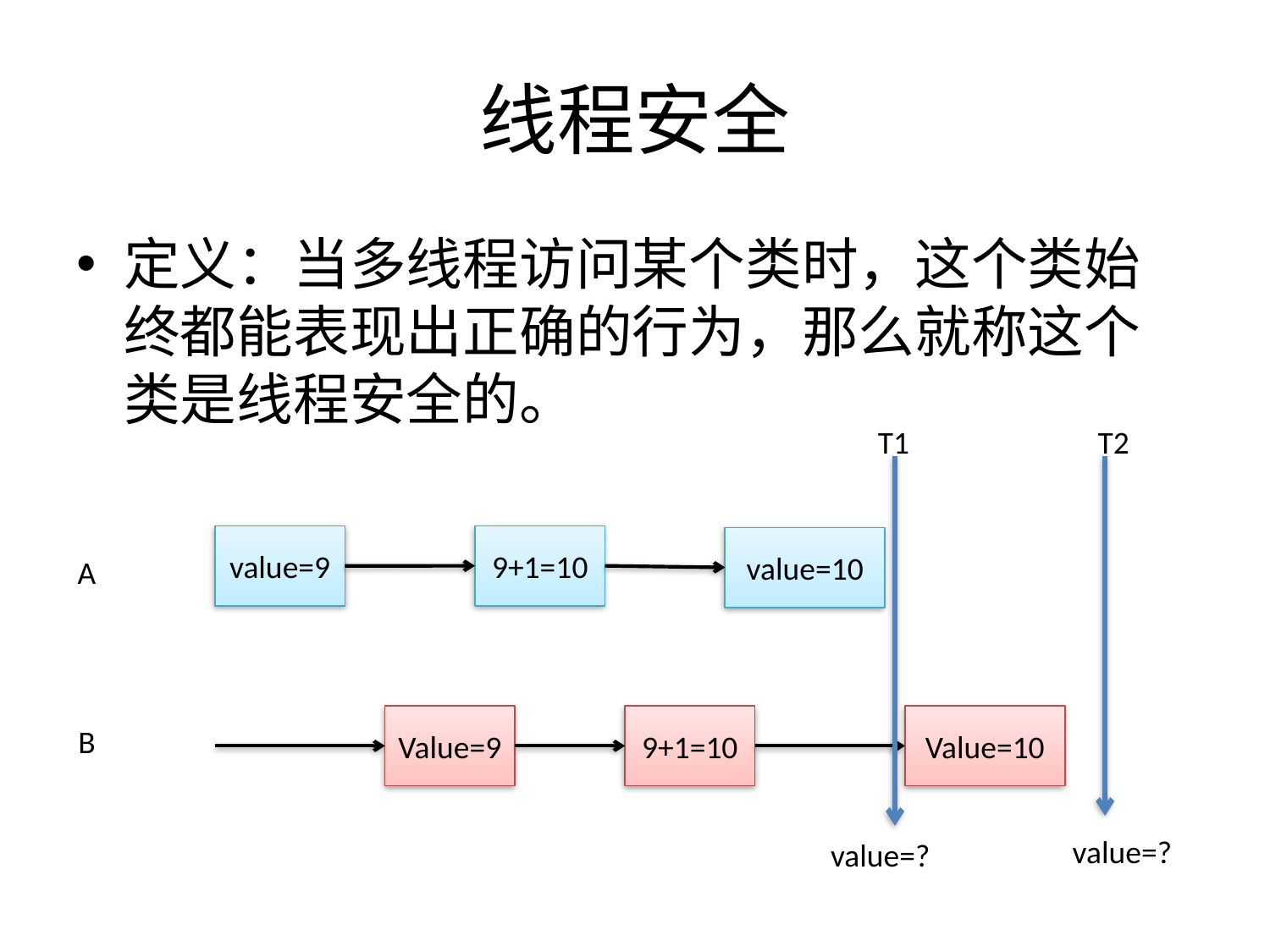

# 线程安全
定义：当多线程访问某个类时，这个类始终都能表现出正确的行为，那么就称这个类是线程安全的。
T2
9+1=10
value=9
value=10
A
Value=9
9+1=10
Value=10
B
value=?
value=?
T1